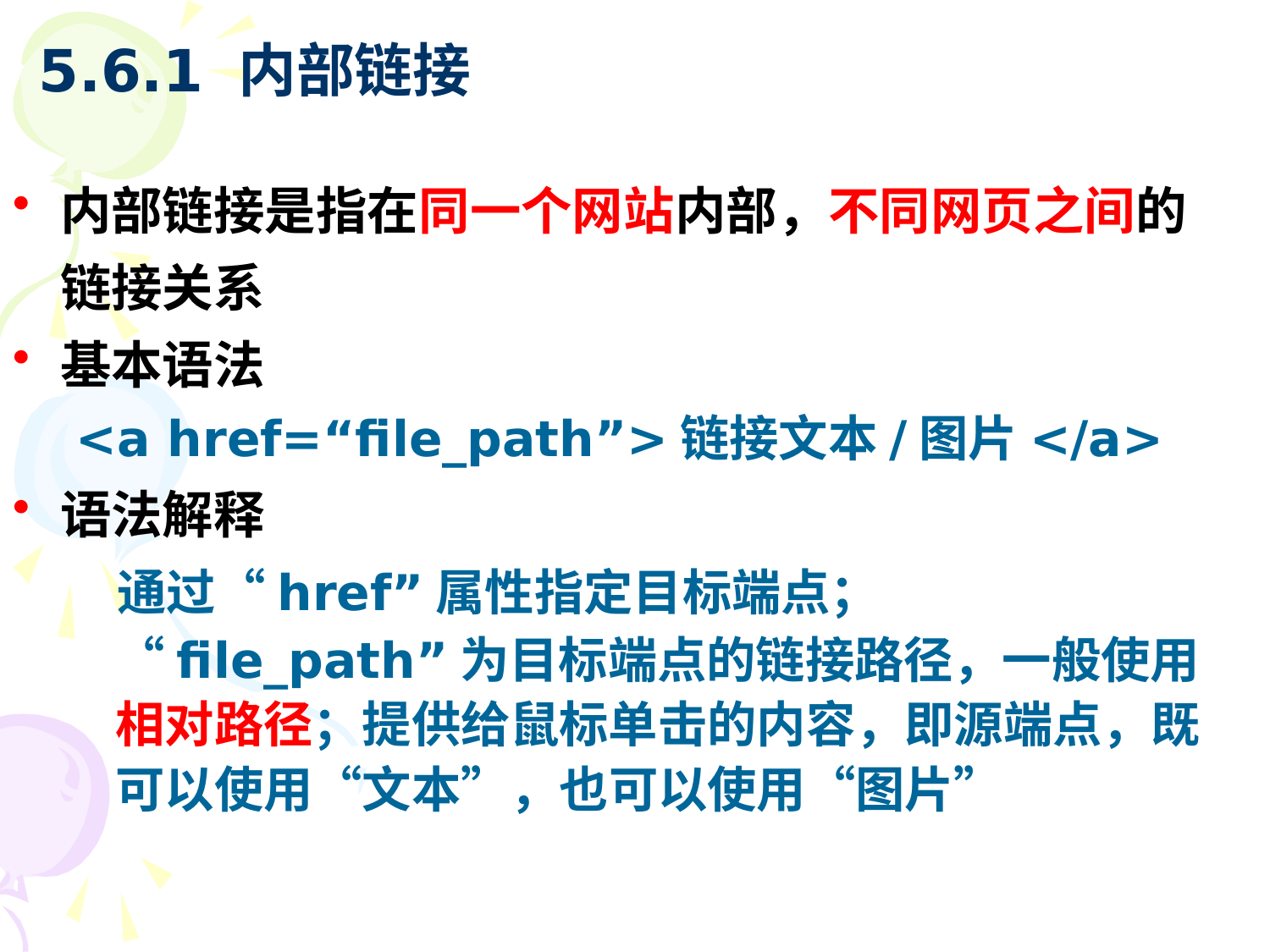

# 5.6.1 内部链接
内部链接是指在同一个网站内部，不同网页之间的链接关系
基本语法
<a href=“file_path”>链接文本/图片</a>
语法解释
  通过“href”属性指定目标端点； “file_path”为目标端点的链接路径，一般使用相对路径；提供给鼠标单击的内容，即源端点，既可以使用“文本”，也可以使用“图片”